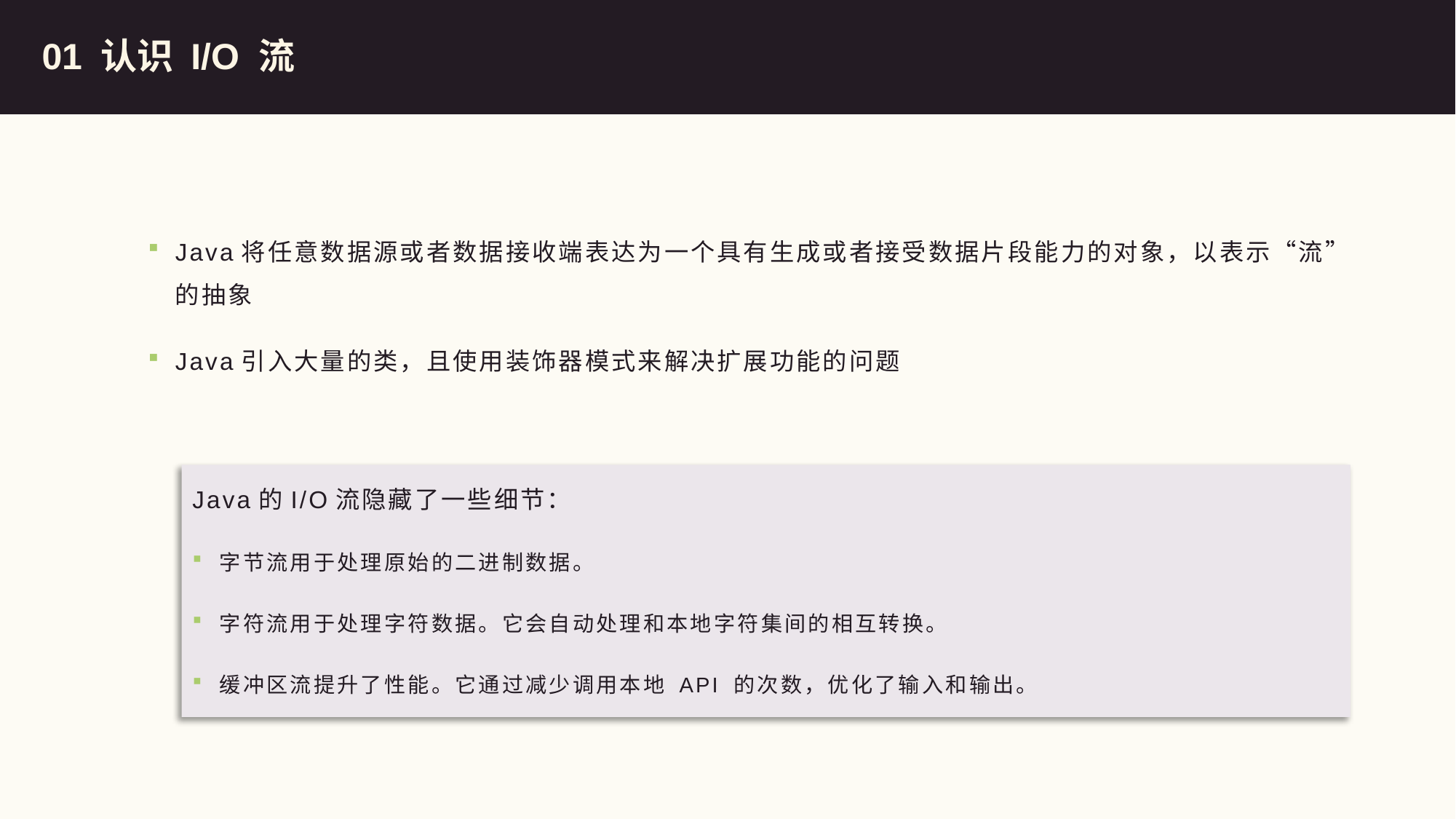

总结
01 认识 I/O 流

Java将任意数据源或者数据接收端表达为一个具有生成或者接受数据片段能力的对象，以表示“流”的抽象
Java引入大量的类，且使用装饰器模式来解决扩展功能的问题

Java的I/O流隐藏了一些细节：
字节流用于处理原始的二进制数据。
字符流用于处理字符数据。它会自动处理和本地字符集间的相互转换。
缓冲区流提升了性能。它通过减少调用本地 API 的次数，优化了输入和输出。